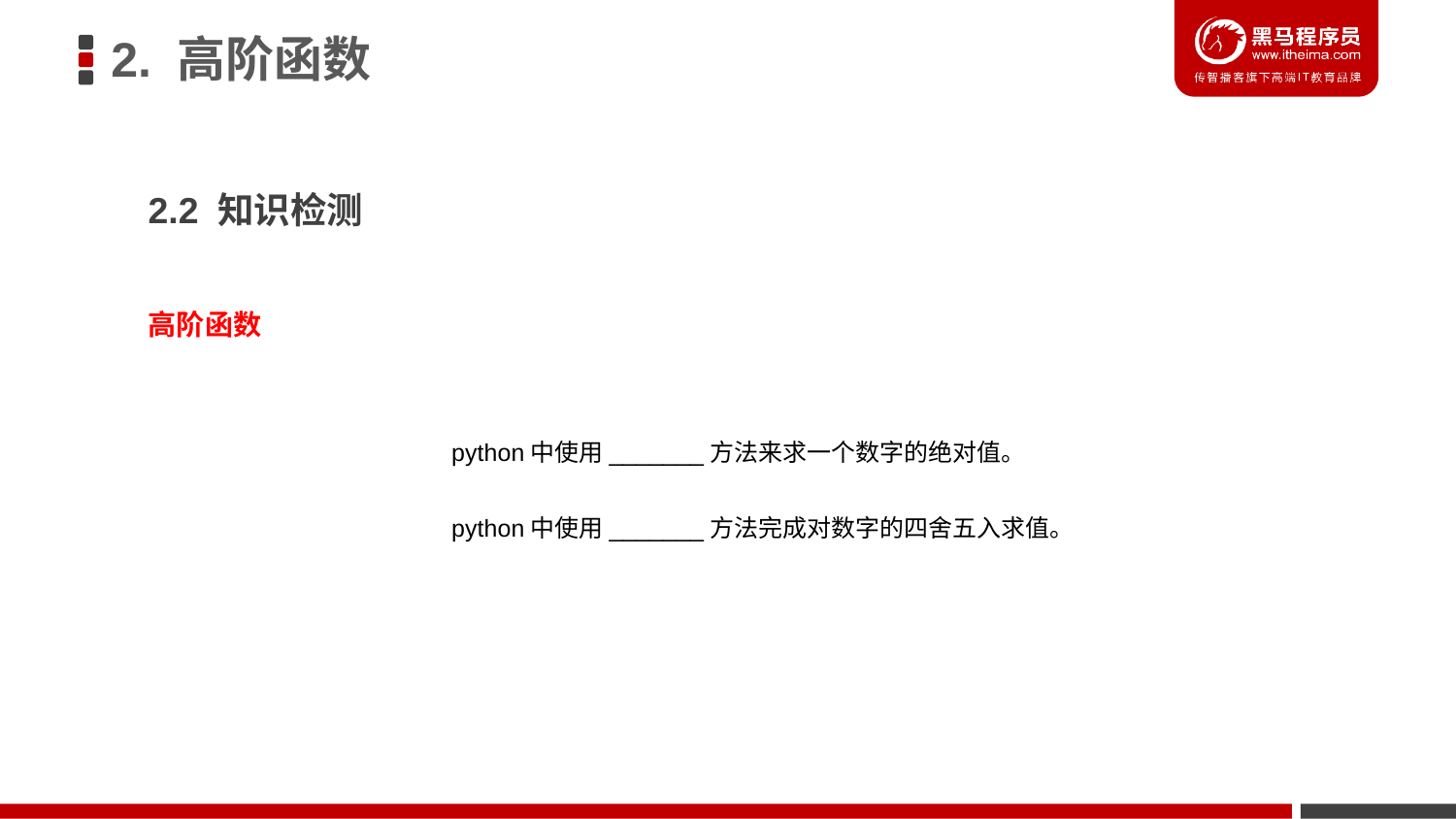

2. 高阶函数
2.2 知识检测
高阶函数
	python中使用_______方法来求一个数字的绝对值。

	python中使用_______方法完成对数字的四舍五入求值。